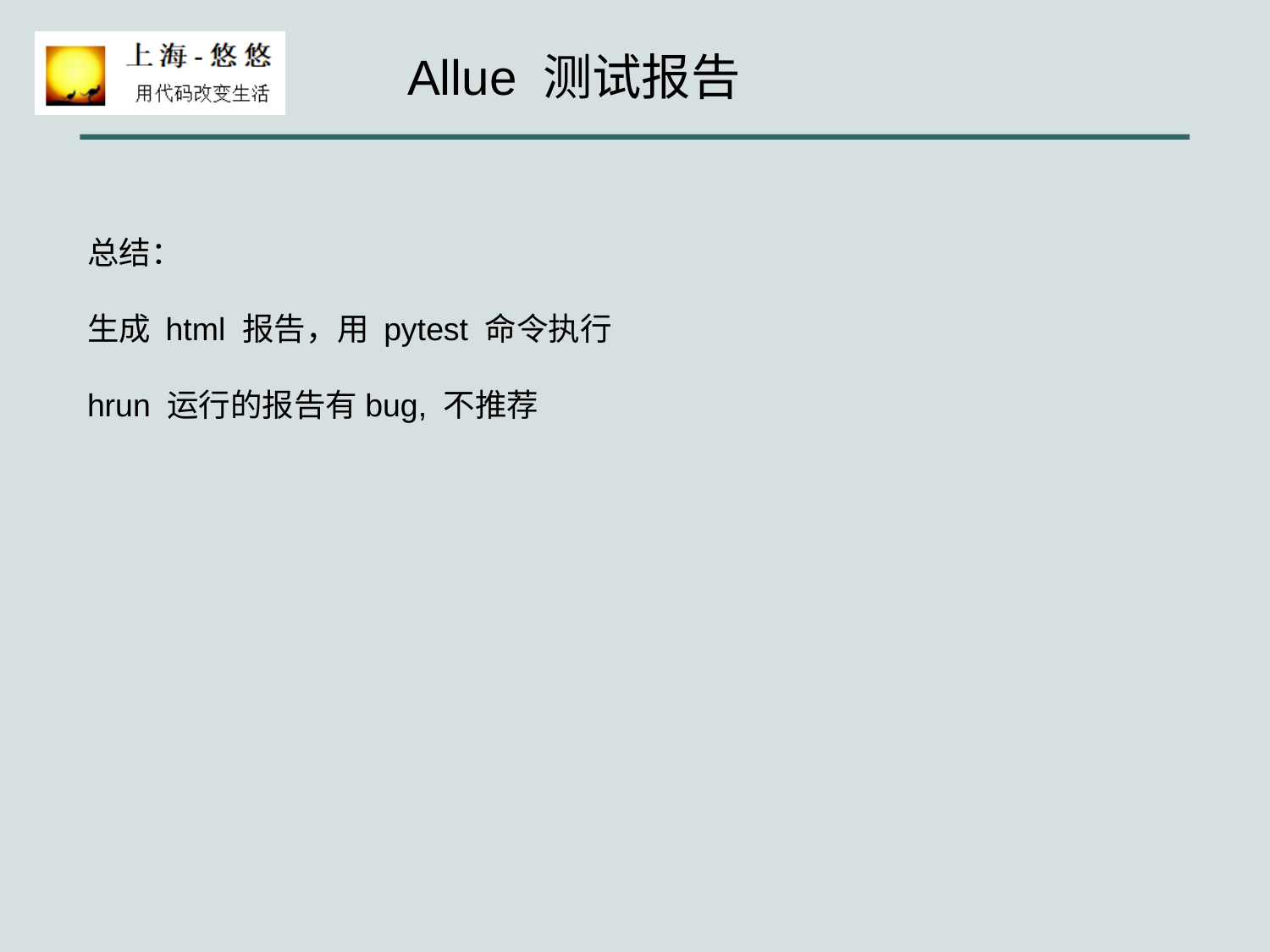

总结：

生成 html 报告，用 pytest 命令执行

hrun 运行的报告有bug, 不推荐